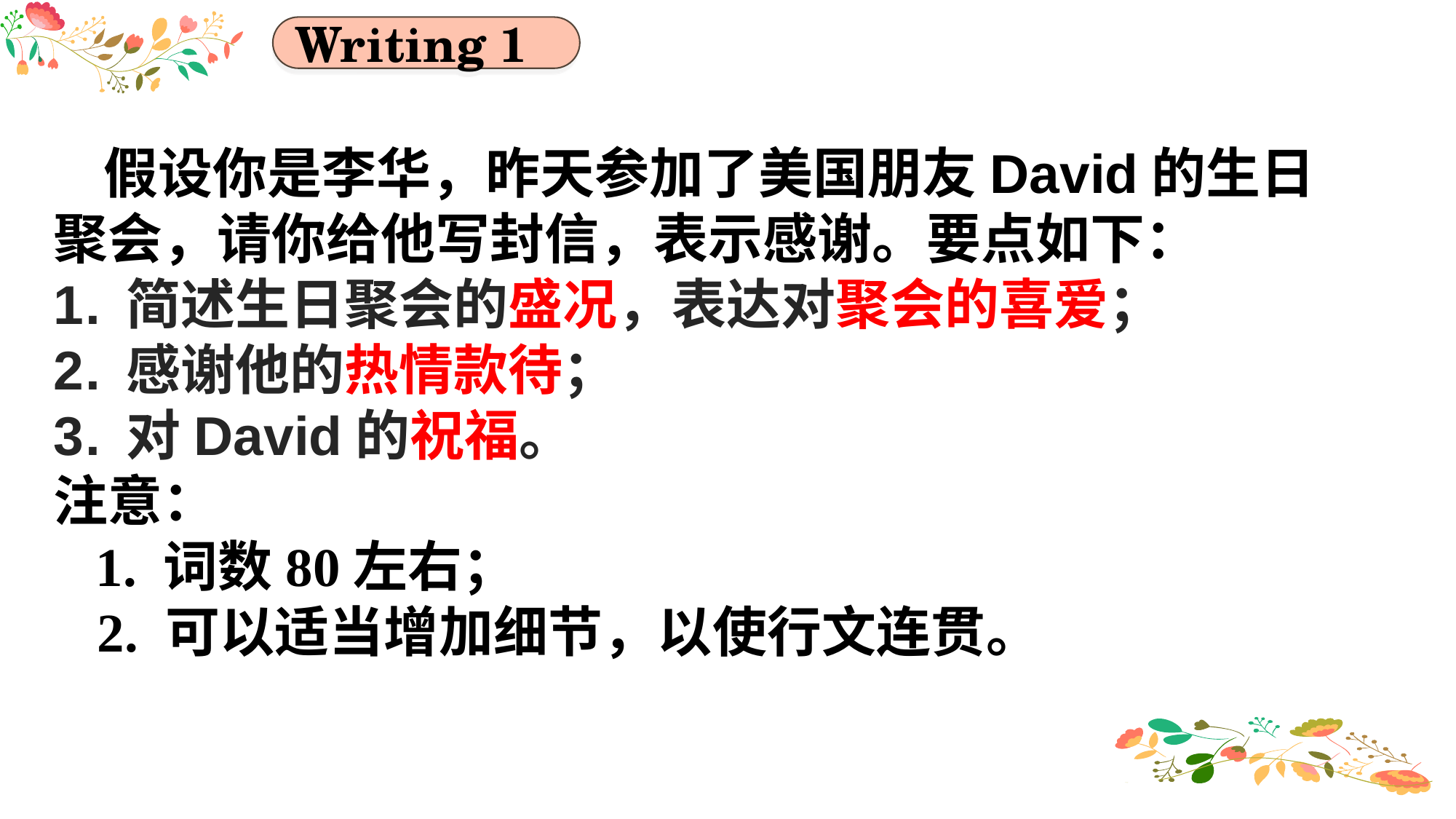

Writing 1
   假设你是李华，昨天参加了美国朋友David的生日聚会，请你给他写封信，表示感谢。要点如下：
简述生日聚会的盛况，表达对聚会的喜爱；
感谢他的热情款待；
对David的祝福。
注意：
1. 词数80左右；
2. 可以适当增加细节，以使行文连贯。